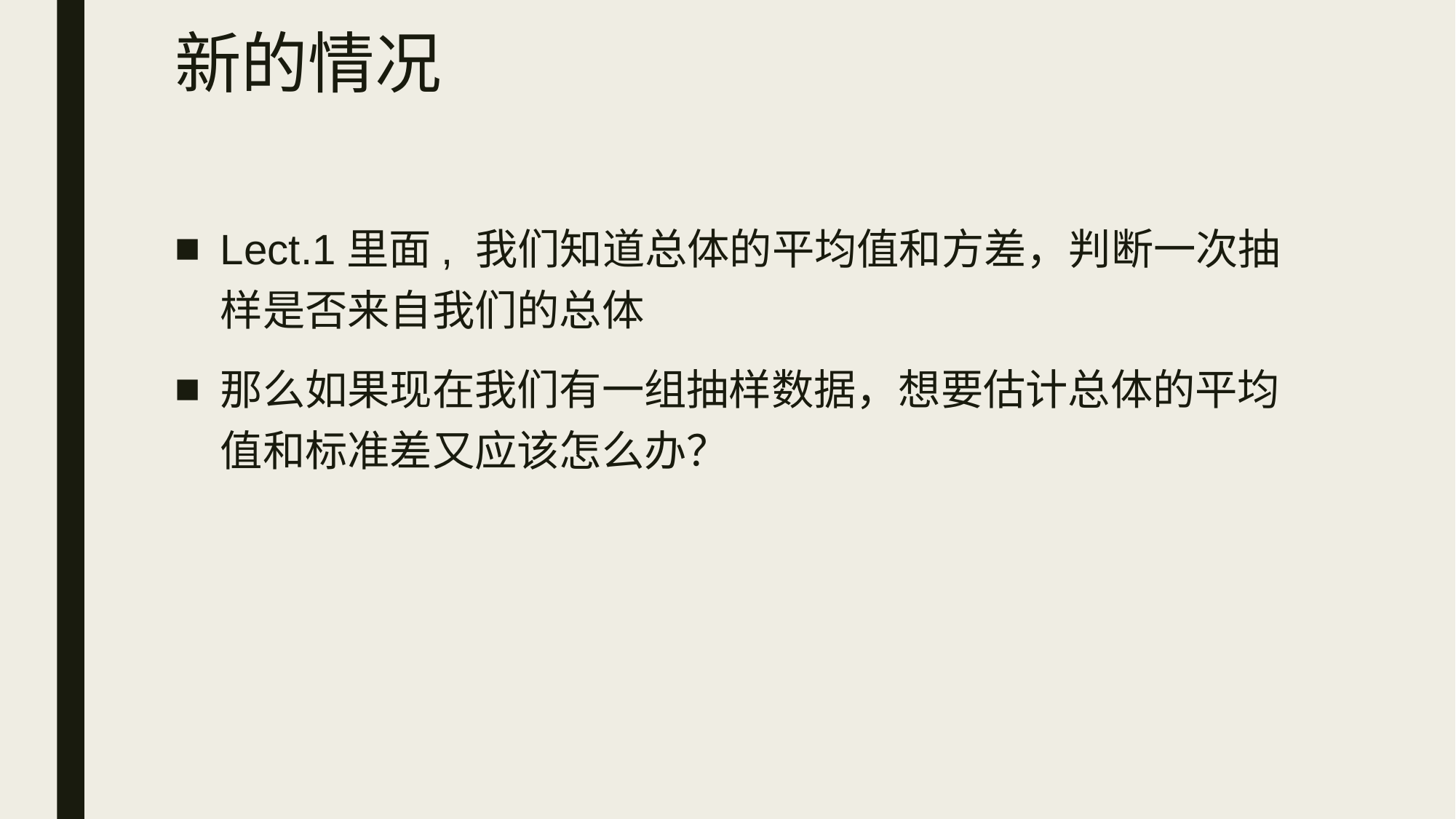

# 新的情况
Lect.1里面, 我们知道总体的平均值和方差，判断一次抽样是否来自我们的总体
那么如果现在我们有一组抽样数据，想要估计总体的平均值和标准差又应该怎么办？